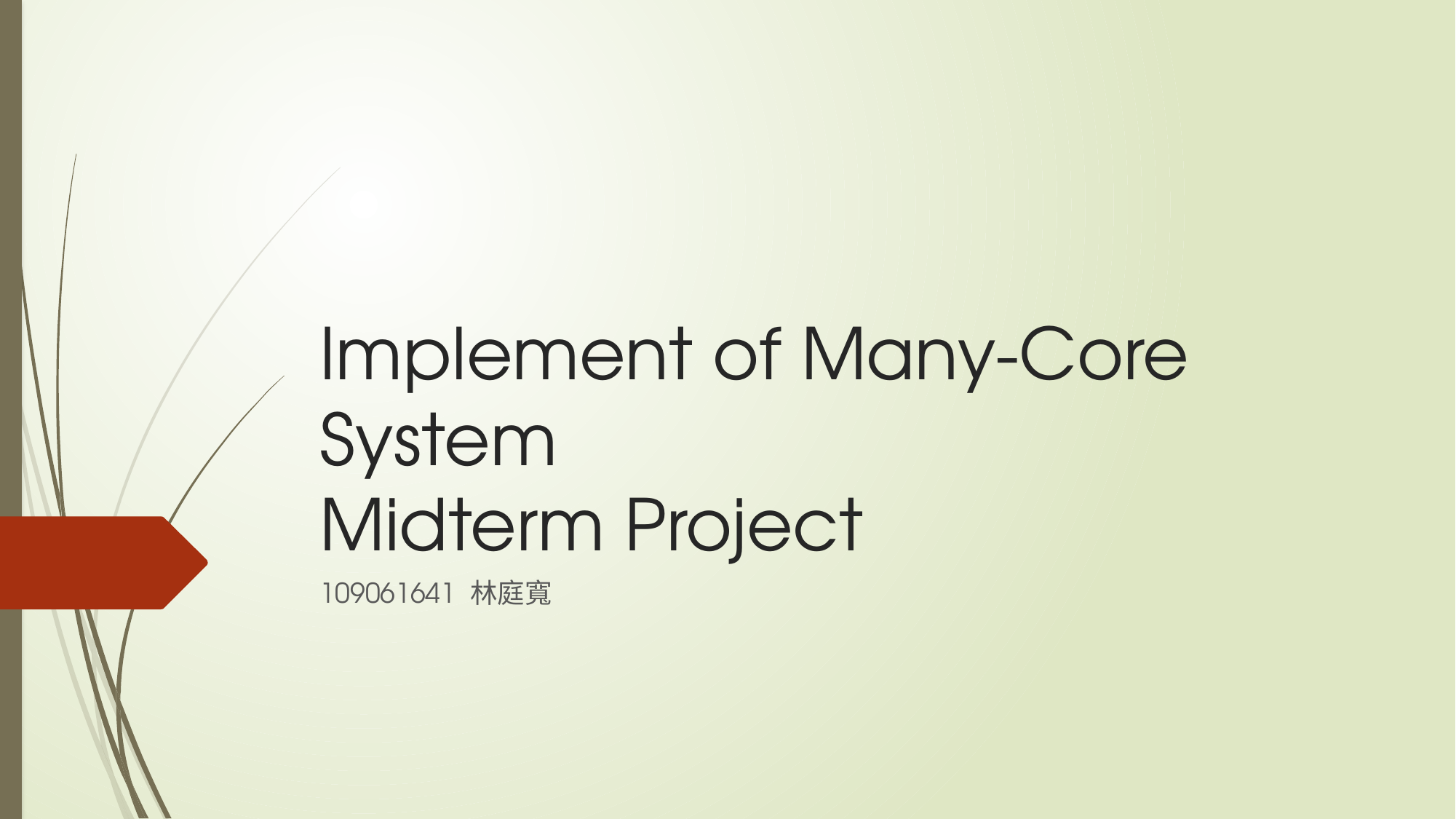

# Implement of Many-Core System Midterm Project
109061641 林庭寬